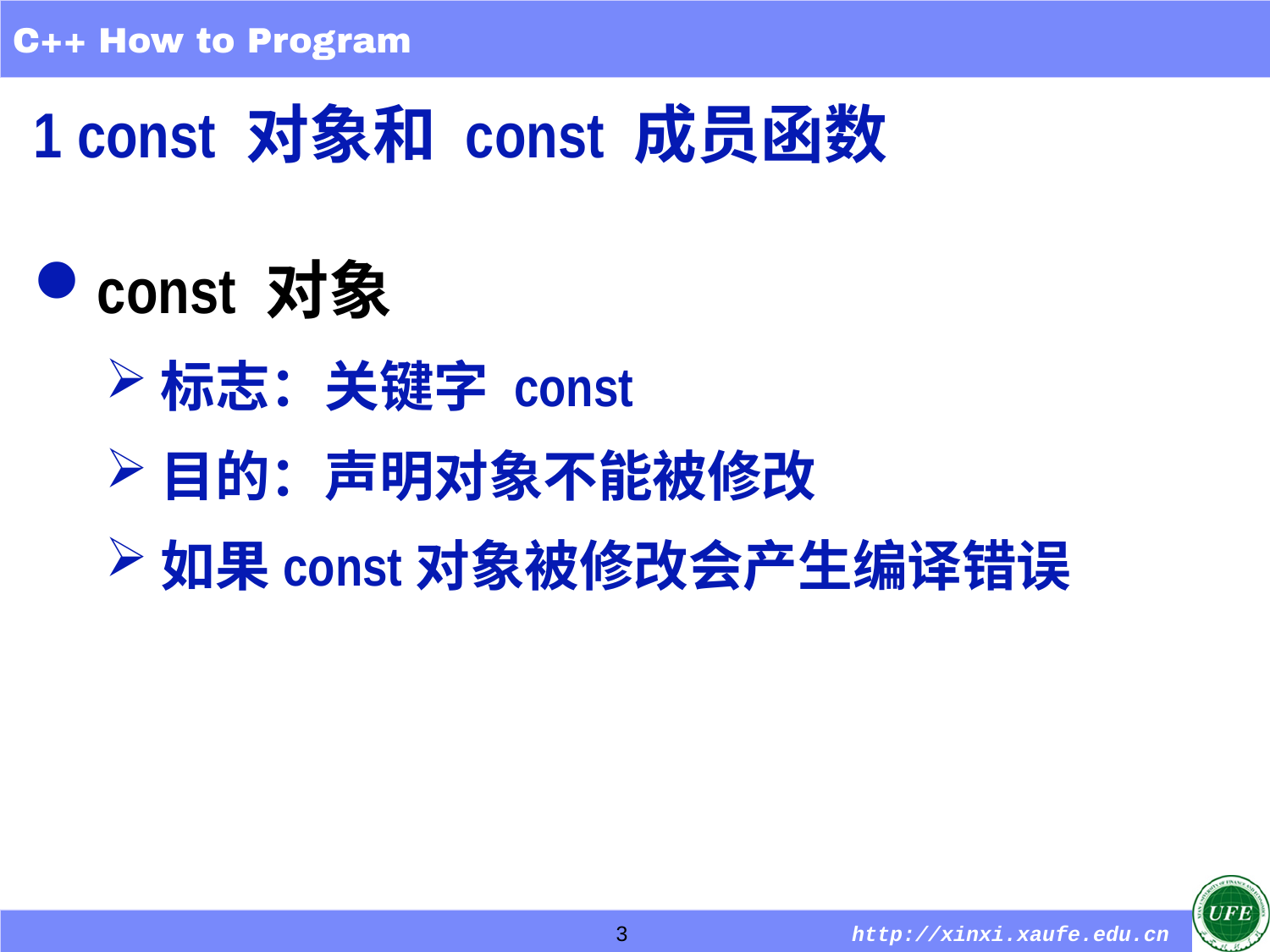

1 const 对象和 const 成员函数
const 对象
标志：关键字 const
目的：声明对象不能被修改
如果const对象被修改会产生编译错误

3